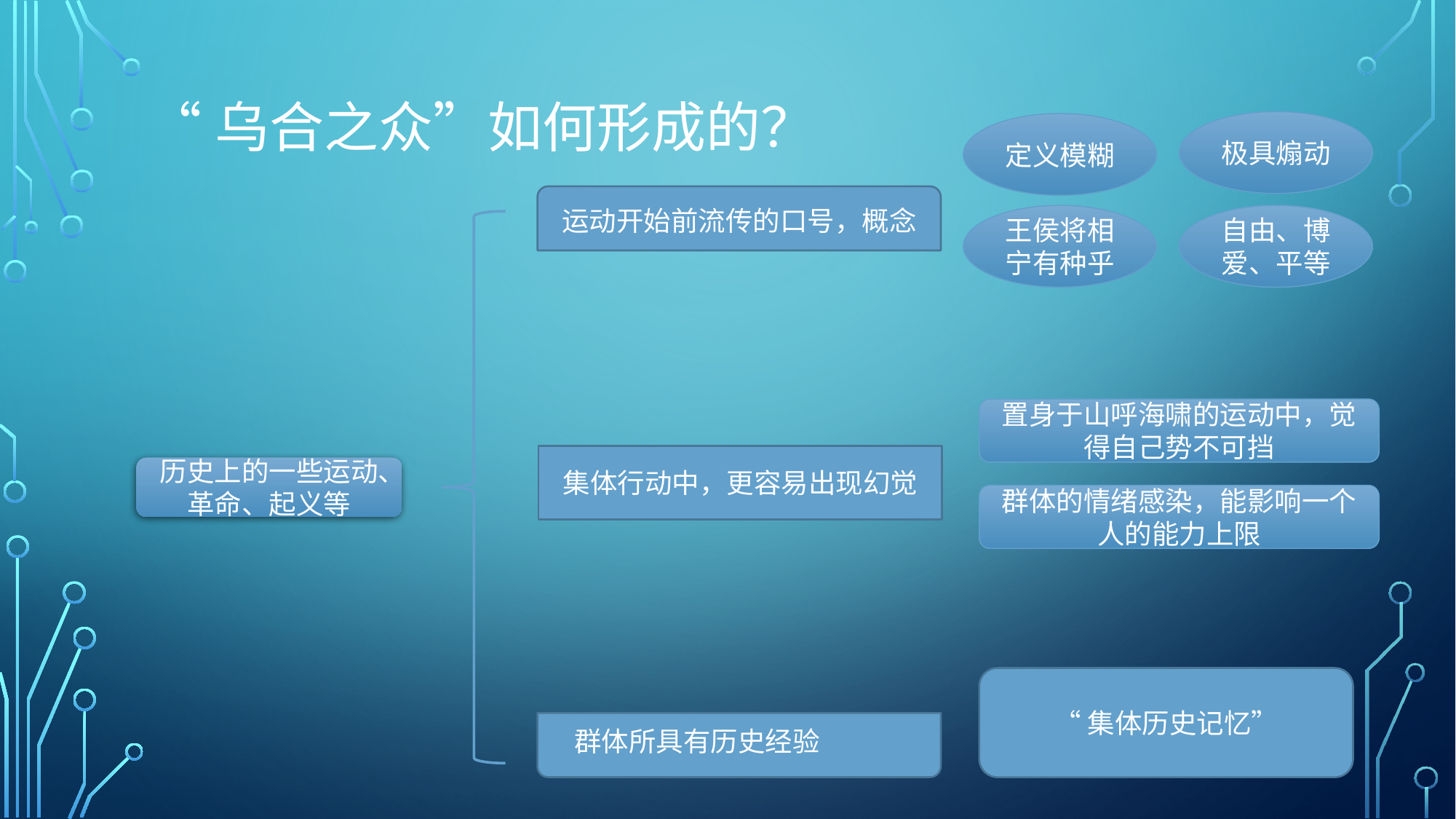

# “乌合之众”如何形成的？
极具煽动
定义模糊
运动开始前流传的口号，概念
王侯将相宁有种乎
自由、博爱、平等

置身于山呼海啸的运动中，觉得自己势不可挡
集体行动中，更容易出现幻觉
历史上的一些运动、革命、起义等
群体的情绪感染，能影响一个人的能力上限
“集体历史记忆”

群体所具有历史经验